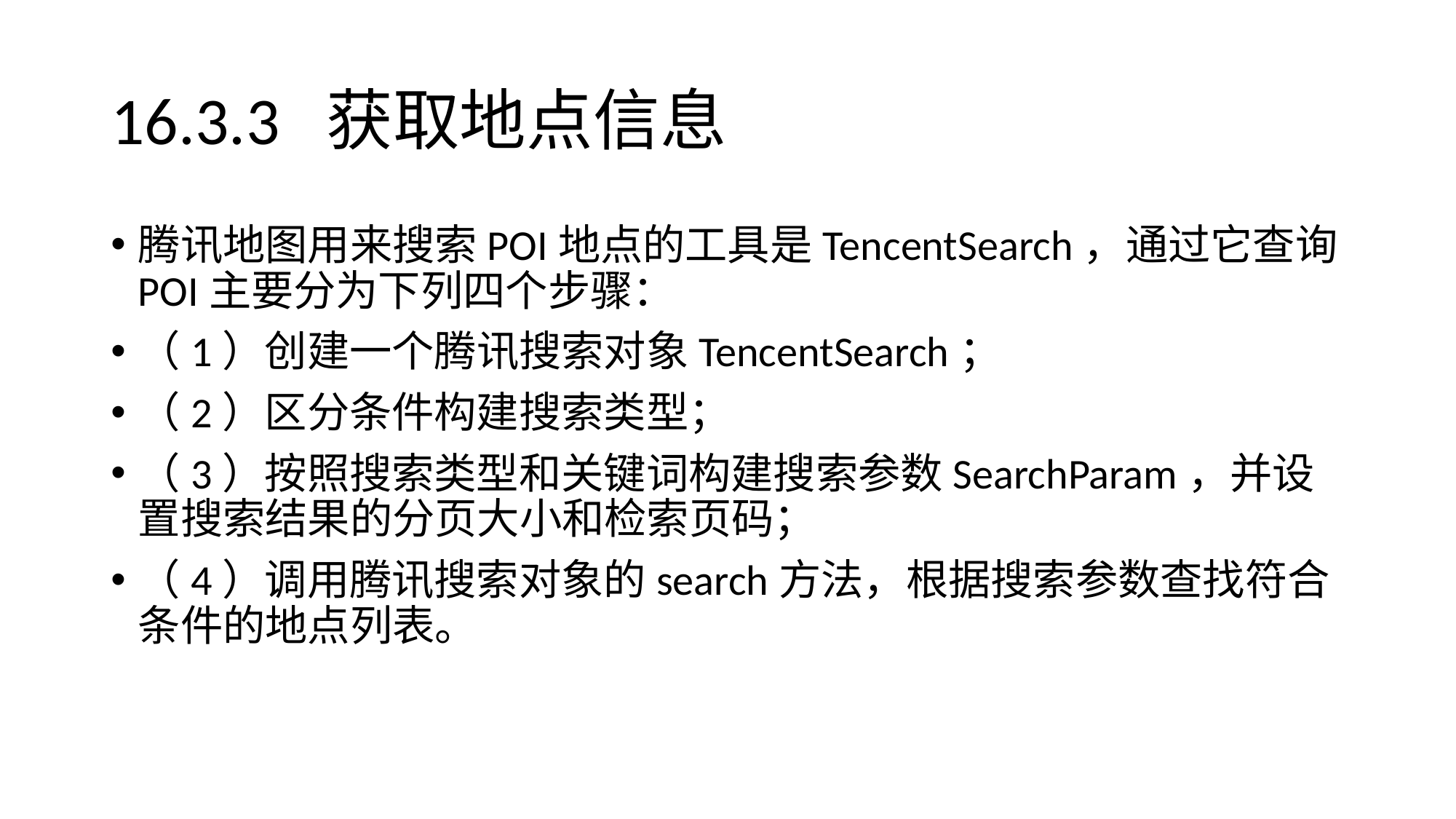

# 16.3.3  获取地点信息
腾讯地图用来搜索POI地点的工具是TencentSearch，通过它查询POI主要分为下列四个步骤：
（1）创建一个腾讯搜索对象TencentSearch；
（2）区分条件构建搜索类型；
（3）按照搜索类型和关键词构建搜索参数SearchParam，并设置搜索结果的分页大小和检索页码；
（4）调用腾讯搜索对象的search方法，根据搜索参数查找符合条件的地点列表。